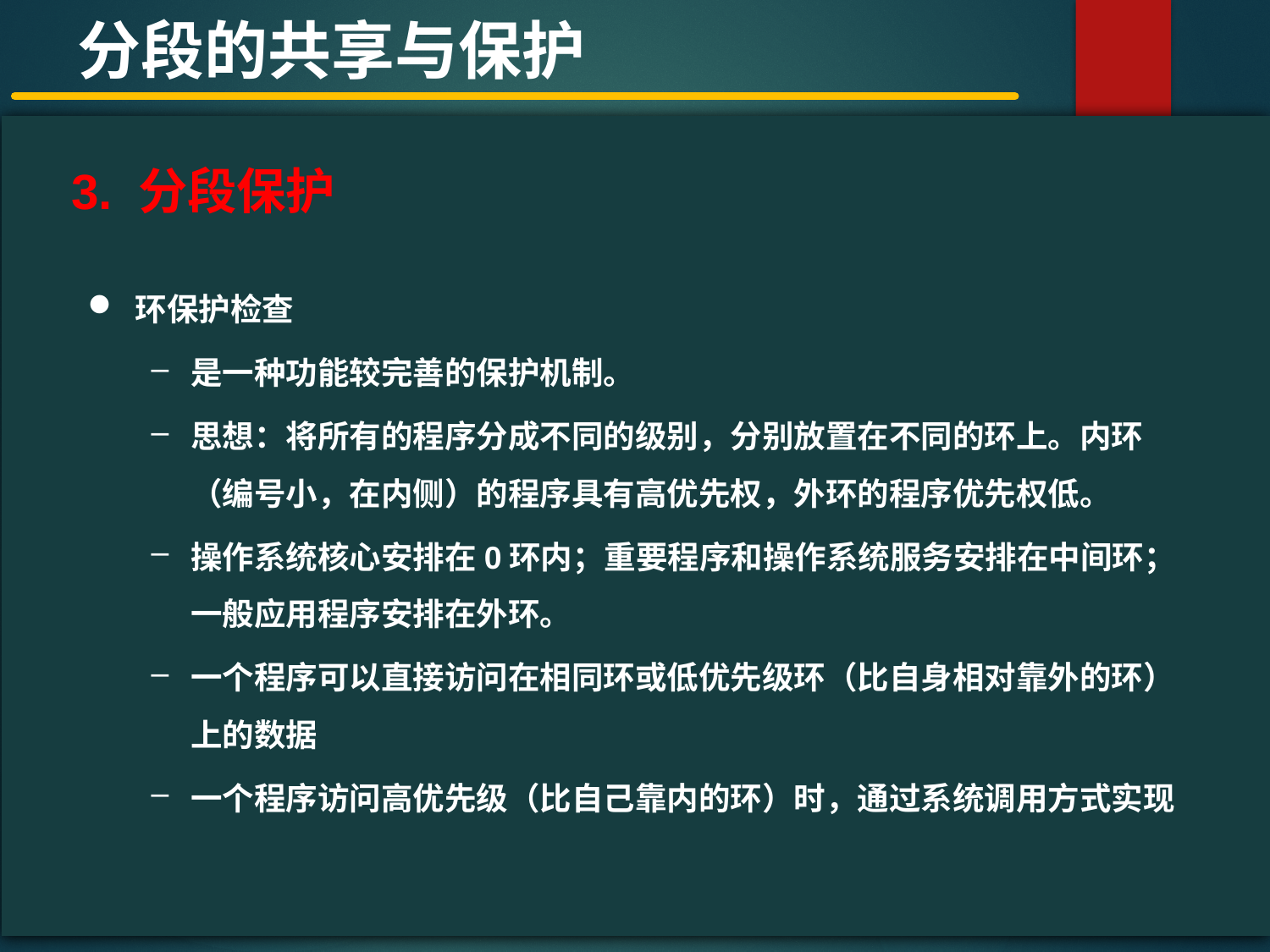

分段的共享与保护
#
3. 分段保护
环保护检查
是一种功能较完善的保护机制。
思想：将所有的程序分成不同的级别，分别放置在不同的环上。内环（编号小，在内侧）的程序具有高优先权，外环的程序优先权低。
操作系统核心安排在0环内；重要程序和操作系统服务安排在中间环；一般应用程序安排在外环。
一个程序可以直接访问在相同环或低优先级环（比自身相对靠外的环）上的数据
一个程序访问高优先级（比自己靠内的环）时，通过系统调用方式实现